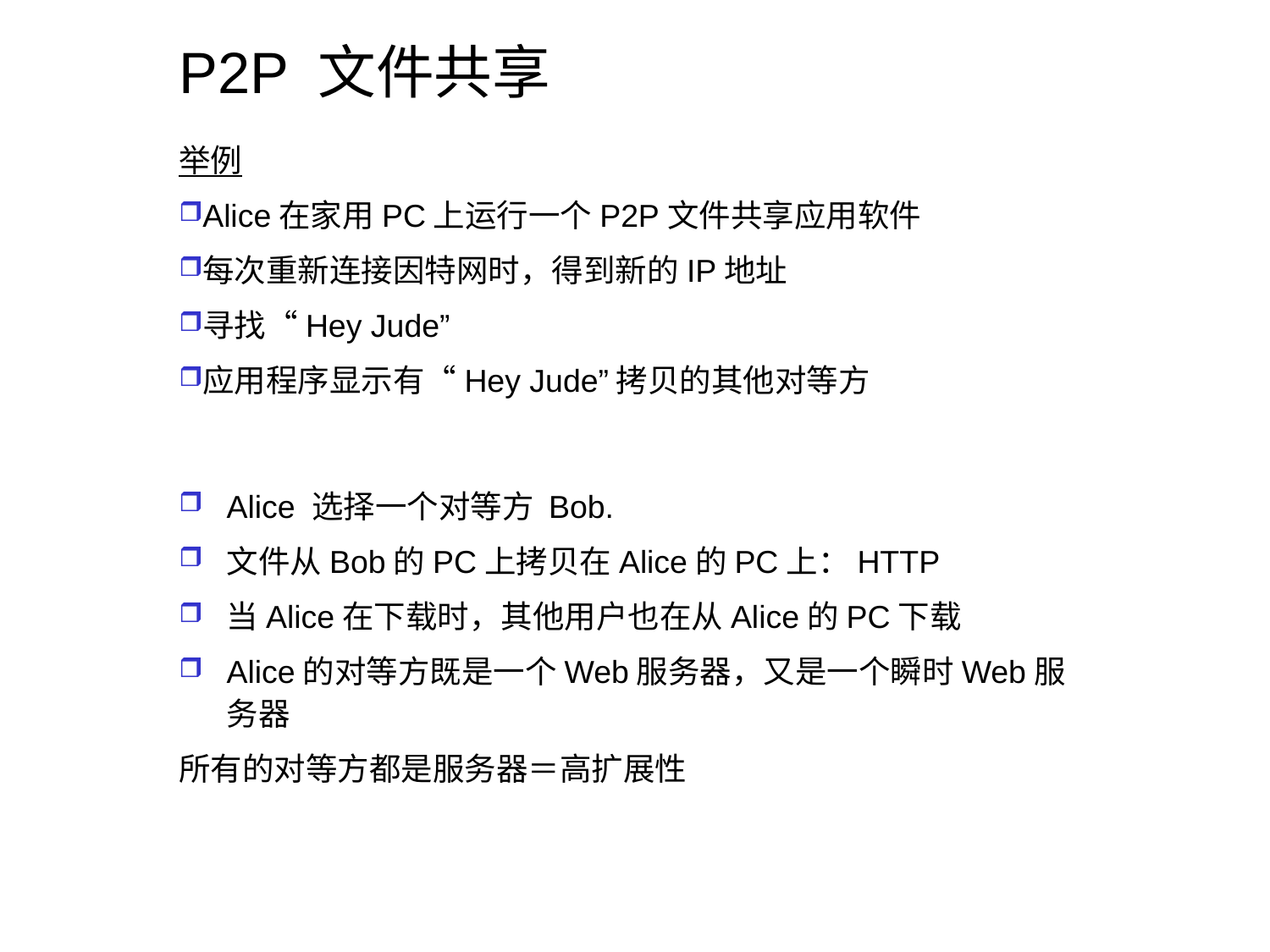

# P2P 文件共享
举例
Alice在家用PC上运行一个P2P文件共享应用软件
每次重新连接因特网时，得到新的IP地址
寻找“Hey Jude”
应用程序显示有“Hey Jude”拷贝的其他对等方

Alice 选择一个对等方 Bob.
文件从Bob的PC上拷贝在Alice的PC上：HTTP
当Alice在下载时，其他用户也在从Alice的PC下载
Alice的对等方既是一个Web服务器，又是一个瞬时Web服务器
所有的对等方都是服务器＝高扩展性